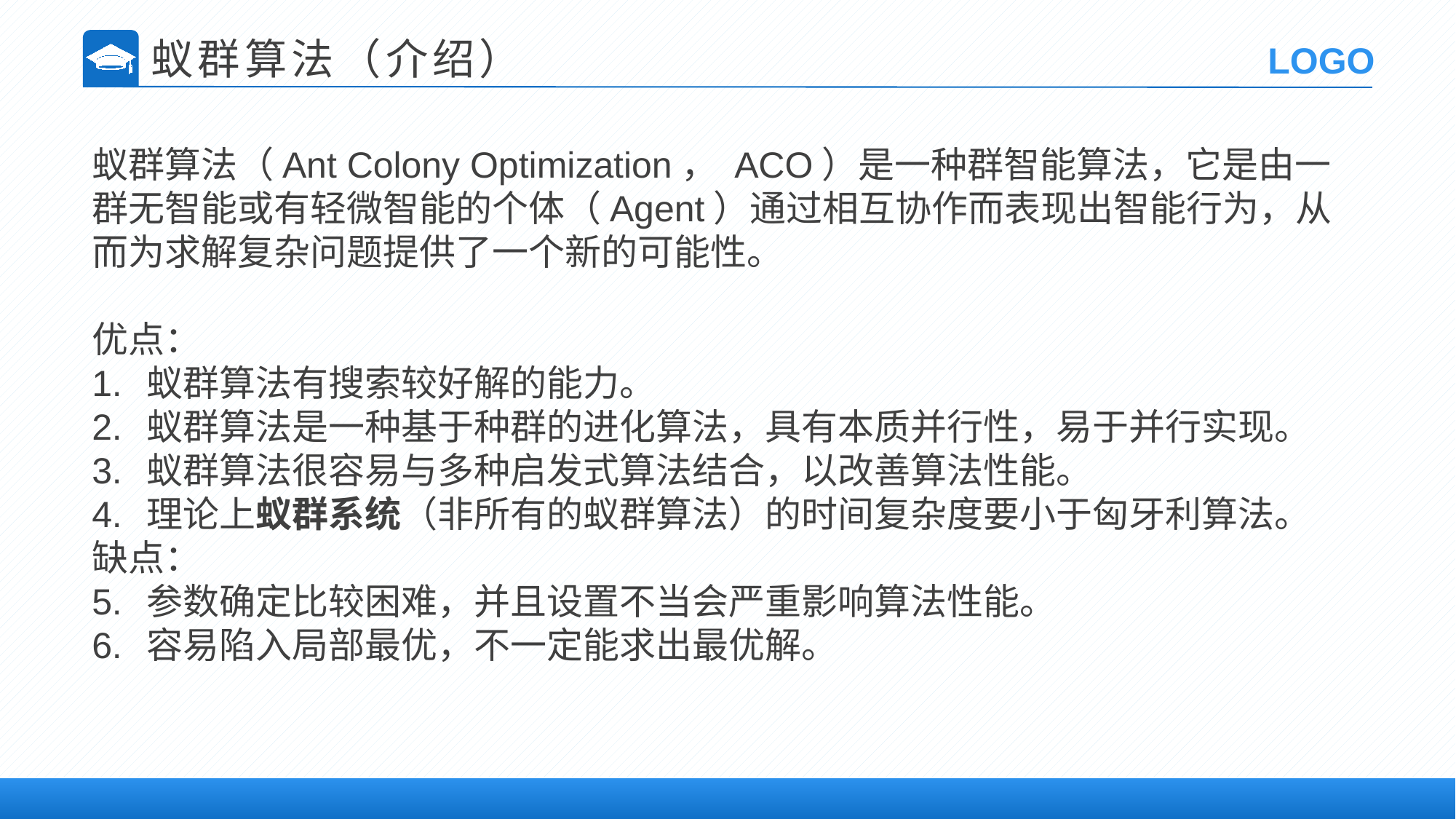

蚁群算法（介绍）
蚁群算法（Ant Colony Optimization， ACO）是一种群智能算法，它是由一群无智能或有轻微智能的个体（Agent）通过相互协作而表现出智能行为，从而为求解复杂问题提供了一个新的可能性。

优点：
蚁群算法有搜索较好解的能力。
蚁群算法是一种基于种群的进化算法，具有本质并行性，易于并行实现。
蚁群算法很容易与多种启发式算法结合，以改善算法性能。
理论上蚁群系统（非所有的蚁群算法）的时间复杂度要小于匈牙利算法。
缺点：
参数确定比较困难，并且设置不当会严重影响算法性能。
容易陷入局部最优，不一定能求出最优解。